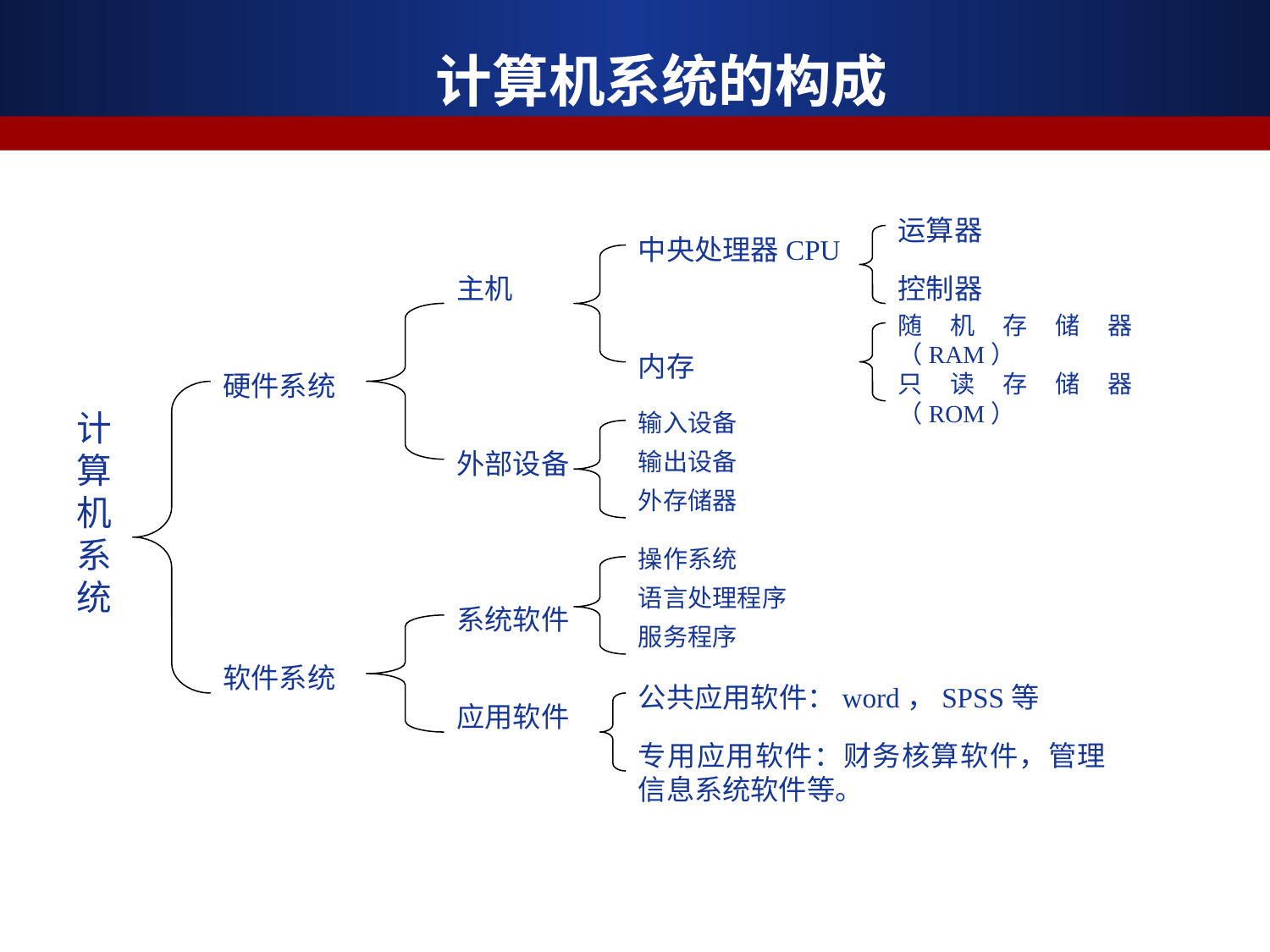

计算机系统的构成

运算器
中央处理器CPU

主机
控制器

随机存储器（RAM）

内存

计算机系统
硬件系统
只读存储器（ROM）

输入设备

外部设备
输出设备
外存储器
操作系统

语言处理程序
系统软件

服务程序
软件系统
公共应用软件：word，SPSS等
应用软件

专用应用软件：财务核算软件，管理信息系统软件等。